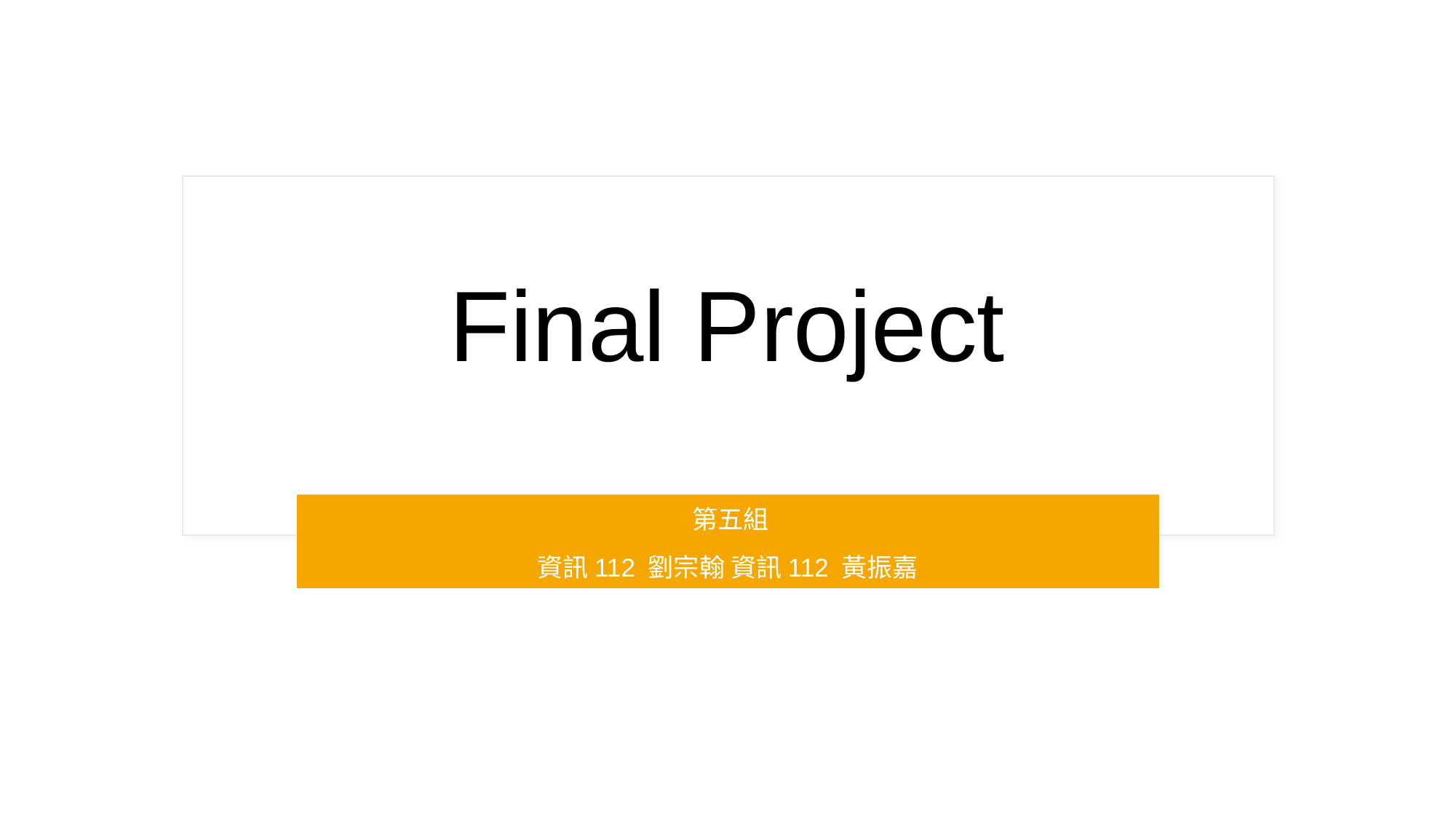

# Final Project
​第五組
資訊112 劉宗翰 資訊112 黃振嘉